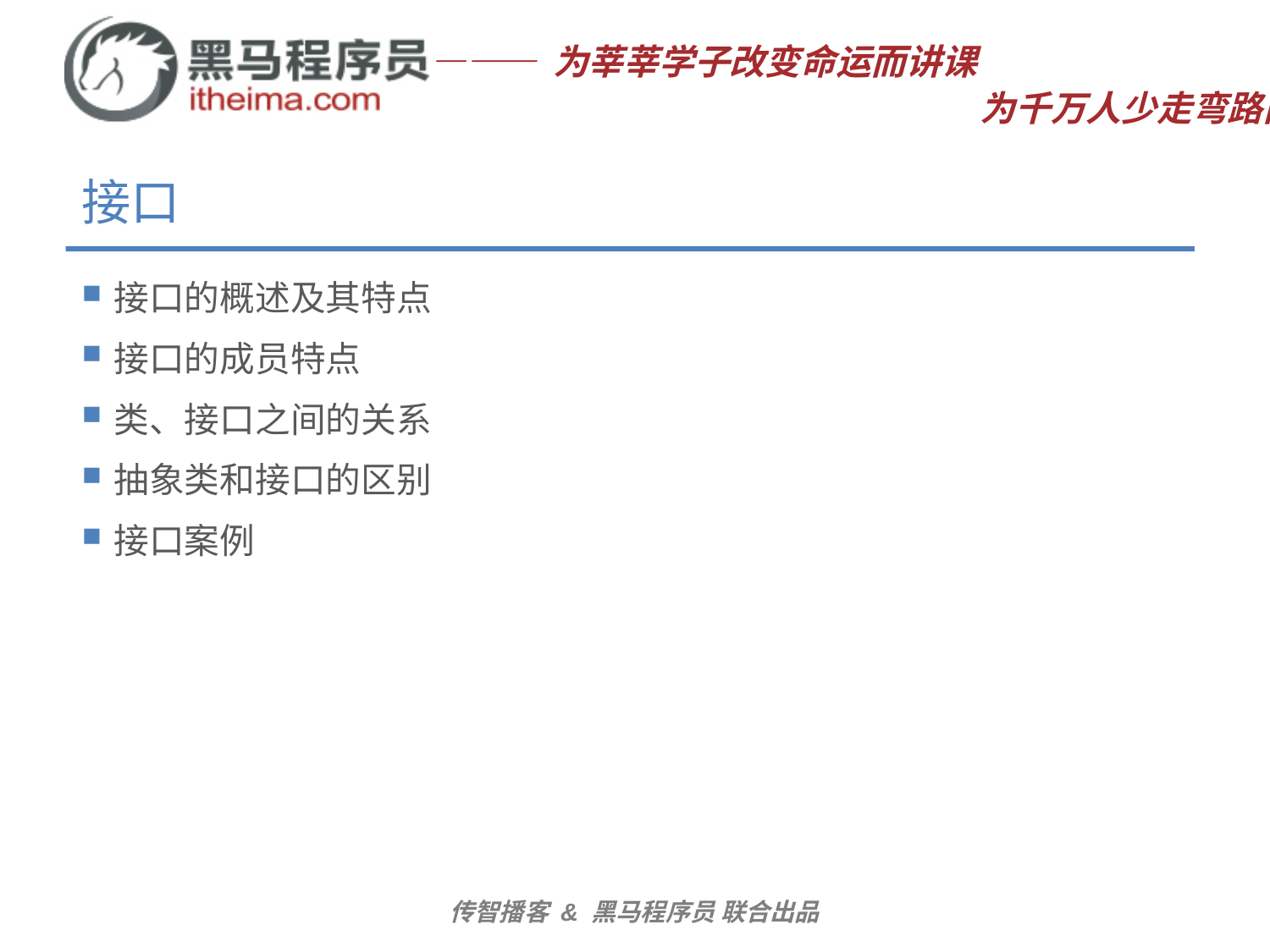

# 接口
接口的概述及其特点
接口的成员特点
类、接口之间的关系
抽象类和接口的区别
接口案例